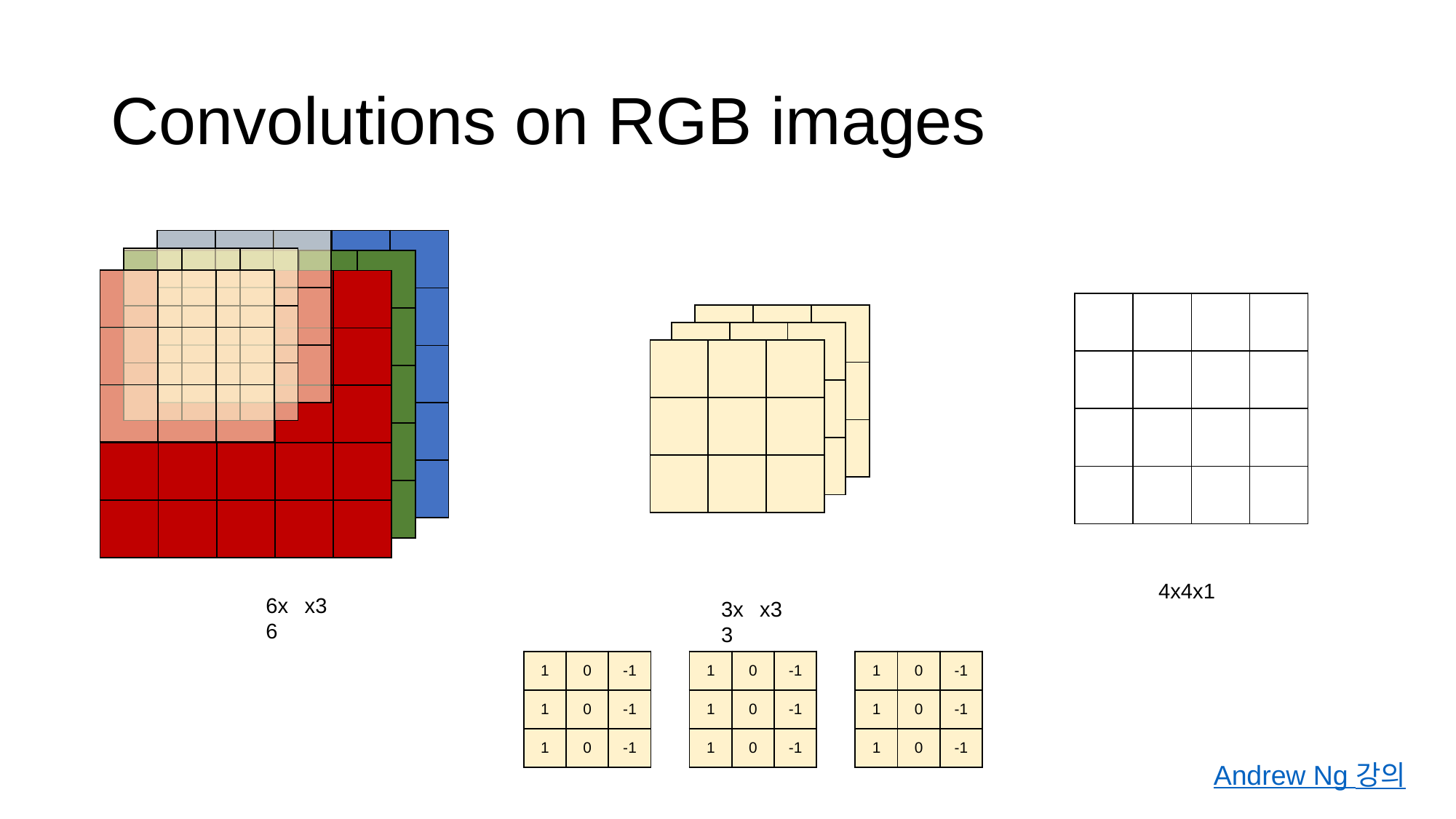

# Convolutions on RGB images
|  |  |  |
| --- | --- | --- |
|  |  |  |
|  |  |  |
|  |  |  |  |  |
| --- | --- | --- | --- | --- |
|  |  |  |  |  |
|  |  |  |  |  |
|  |  |  |  |  |
|  |  |  |  |  |
|  |  |  |
| --- | --- | --- |
|  |  |  |
|  |  |  |
|  |  |  |  |  |
| --- | --- | --- | --- | --- |
|  |  |  |  |  |
|  |  |  |  |  |
|  |  |  |  |  |
|  |  |  |  |  |
|  |  |  |
| --- | --- | --- |
|  |  |  |
|  |  |  |
|  |  |  |  |  |
| --- | --- | --- | --- | --- |
|  |  |  |  |  |
|  |  |  |  |  |
|  |  |  |  |  |
|  |  |  |  |  |
|  |  |  |  |
| --- | --- | --- | --- |
|  |  |  |  |
|  |  |  |  |
|  |  |  |  |
|  |  |  |
| --- | --- | --- |
|  |  |  |
|  |  |  |
|  |  |  |
| --- | --- | --- |
|  |  |  |
|  |  |  |
|  |  |  |
| --- | --- | --- |
|  |  |  |
|  |  |  |
4x4x1
x3
6x6
x3
3x3
| 1 | 0 | -1 |
| --- | --- | --- |
| 1 | 0 | -1 |
| 1 | 0 | -1 |
| 1 | 0 | -1 |
| --- | --- | --- |
| 1 | 0 | -1 |
| 1 | 0 | -1 |
| 0 | 0 | 0 |
| --- | --- | --- |
| 0 | 0 | 0 |
| 0 | 0 | 0 |
| 1 | 0 | -1 |
| --- | --- | --- |
| 1 | 0 | -1 |
| 1 | 0 | -1 |
| 0 | 0 | 0 |
| --- | --- | --- |
| 0 | 0 | 0 |
| 0 | 0 | 0 |
| 1 | 0 | -1 |
| --- | --- | --- |
| 1 | 0 | -1 |
| 1 | 0 | -1 |
Andrew Ng 강의